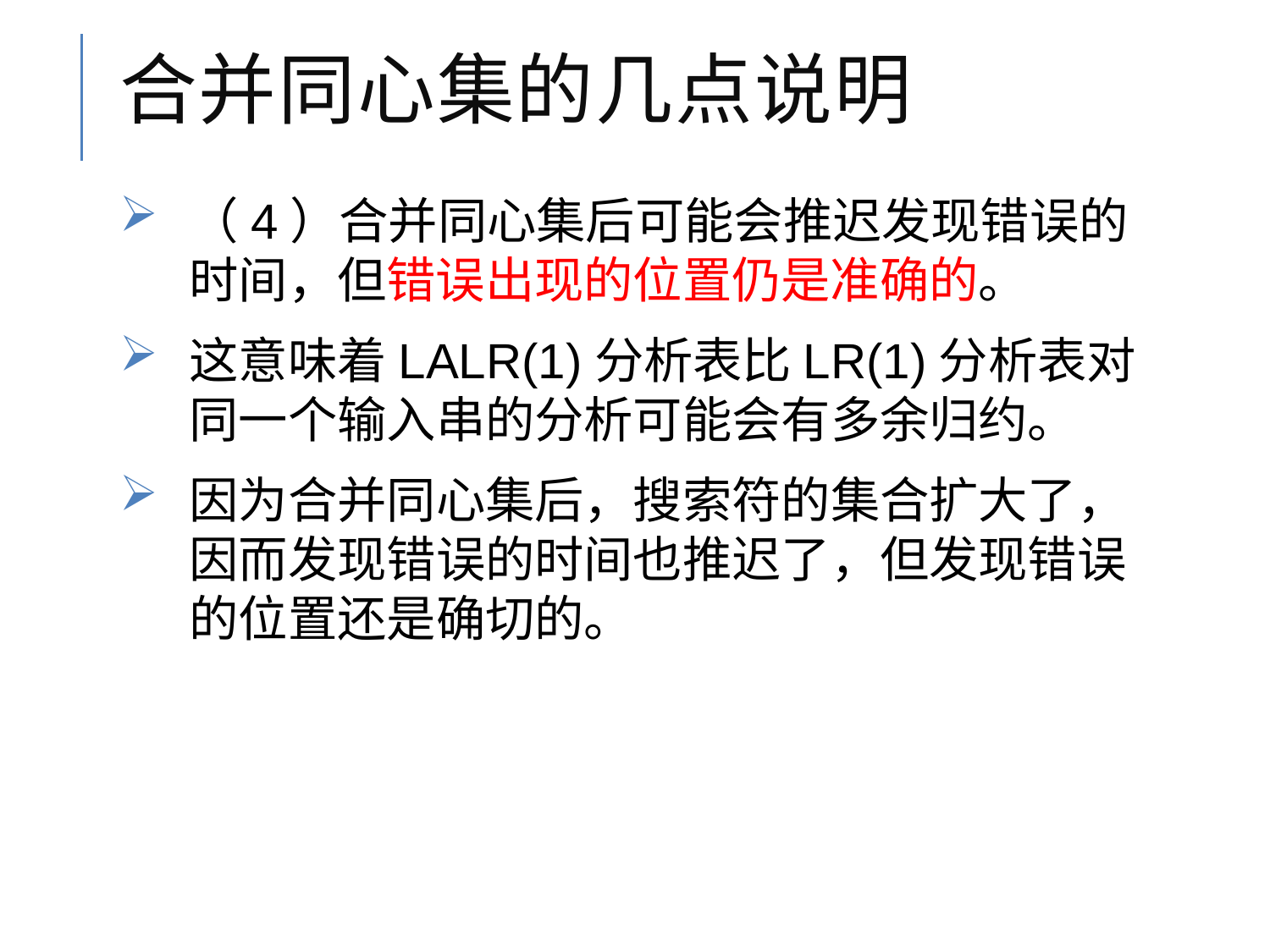

# 合并同心集的几点说明
（4）合并同心集后可能会推迟发现错误的时间，但错误出现的位置仍是准确的。
这意味着LALR(1)分析表比LR(1)分析表对同一个输入串的分析可能会有多余归约。
因为合并同心集后，搜索符的集合扩大了，因而发现错误的时间也推迟了，但发现错误的位置还是确切的。

85